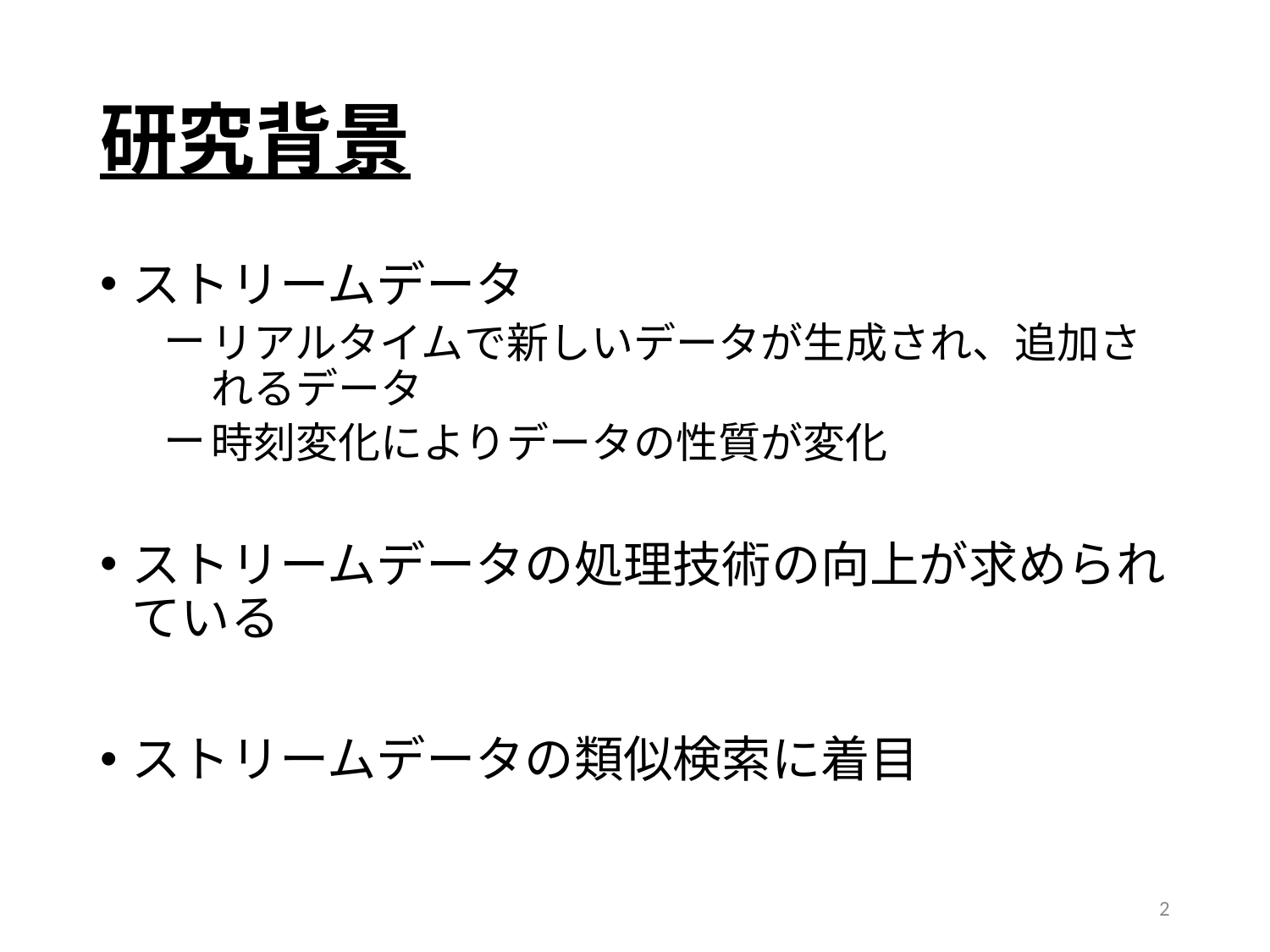

# 研究背景
ストリームデータ
リアルタイムで新しいデータが生成され、追加されるデータ
時刻変化によりデータの性質が変化

ストリームデータの処理技術の向上が求められている

ストリームデータの類似検索に着目

2